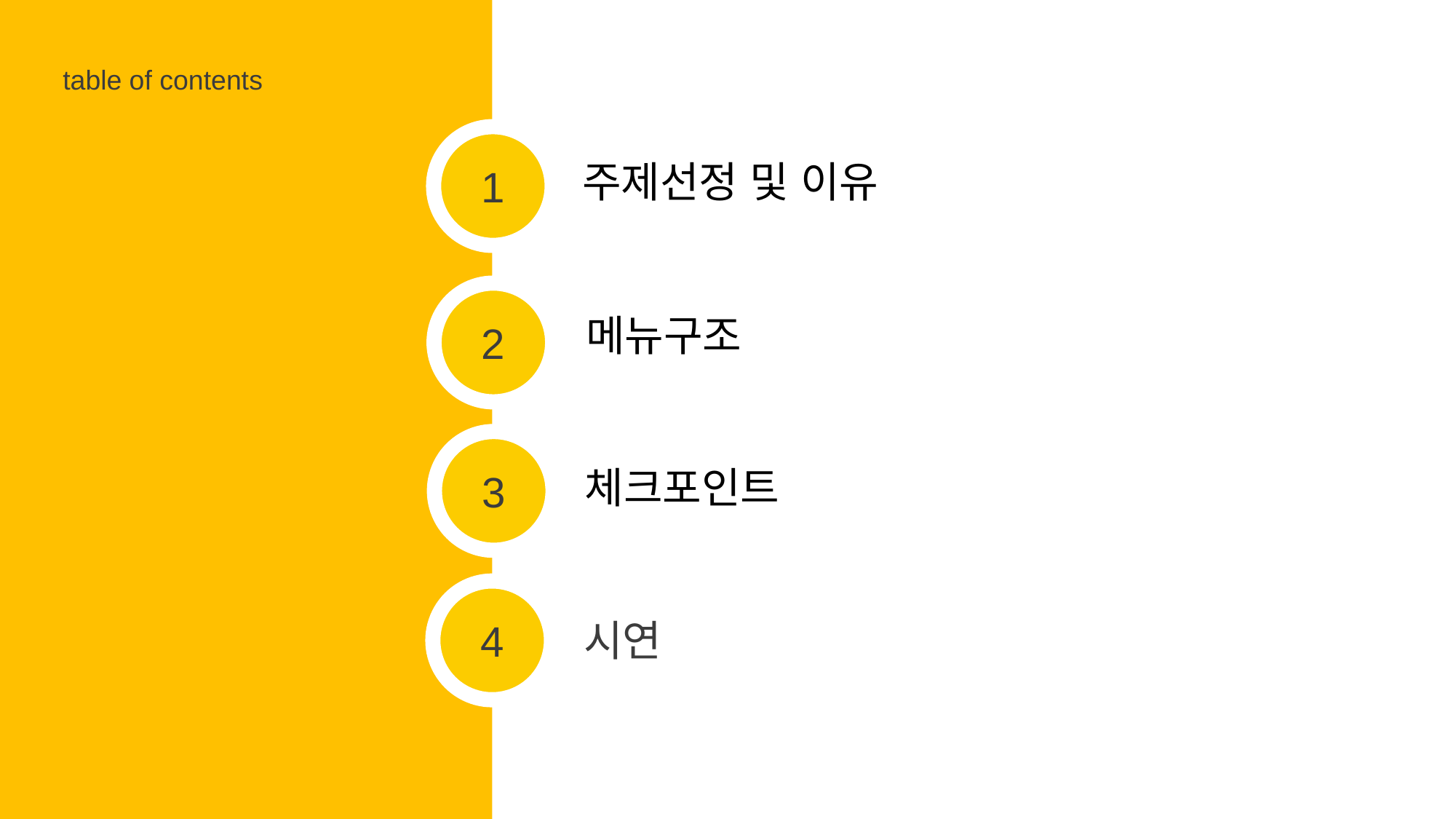

table of contents
1
주제선정 및 이유
2
메뉴구조
3
체크포인트
4
시연